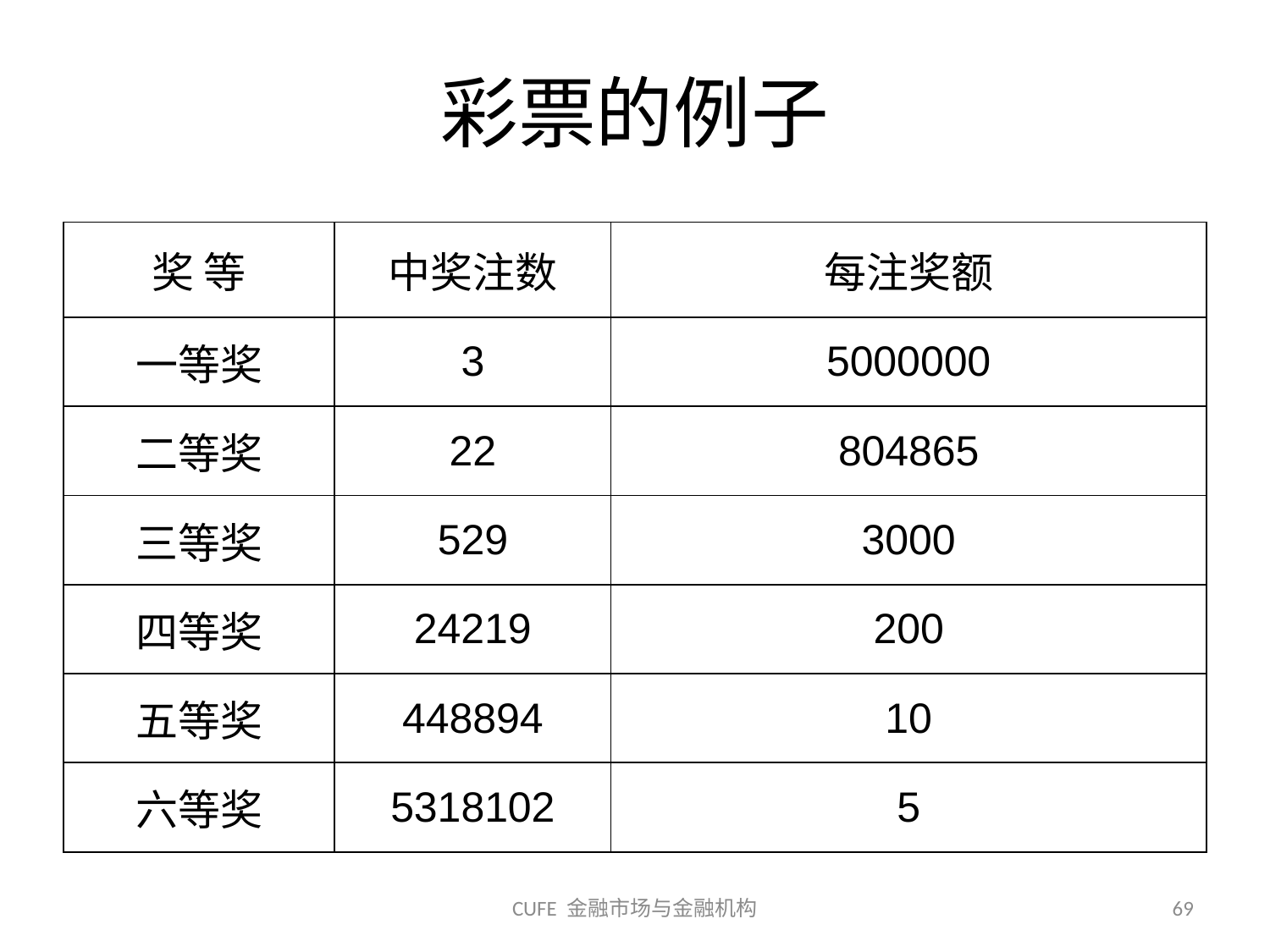

# 彩票的例子
| 奖 等 | 中奖注数 | 每注奖额 |
| --- | --- | --- |
| 一等奖 | 3 | 5000000 |
| 二等奖 | 22 | 804865 |
| 三等奖 | 529 | 3000 |
| 四等奖 | 24219 | 200 |
| 五等奖 | 448894 | 10 |
| 六等奖 | 5318102 | 5 |
CUFE 金融市场与金融机构
69